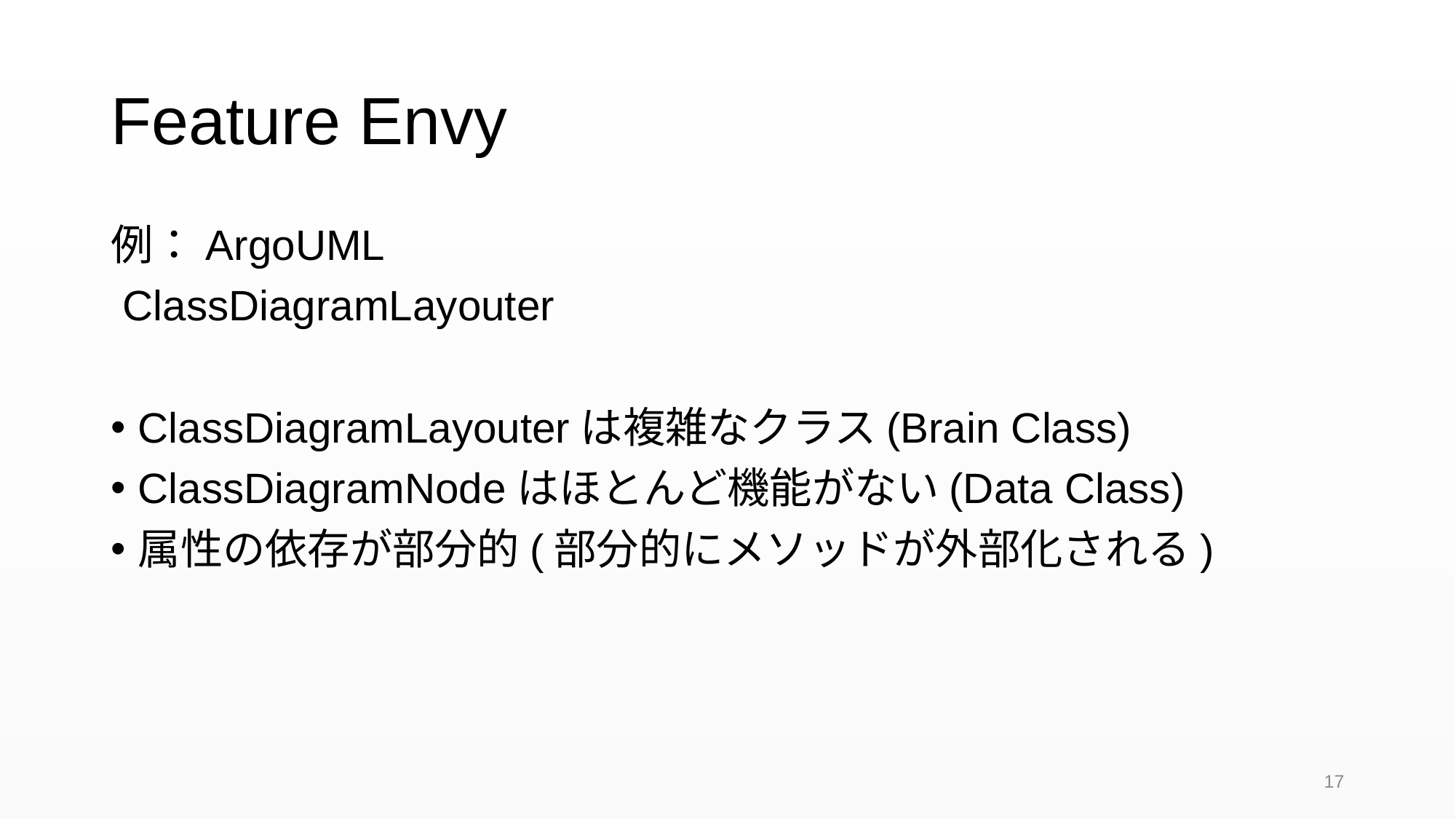

# Feature Envy
例：ArgoUML
 ClassDiagramLayouter

ClassDiagramLayouterは複雑なクラス(Brain Class)
ClassDiagramNodeはほとんど機能がない(Data Class)
属性の依存が部分的(部分的にメソッドが外部化される)

17